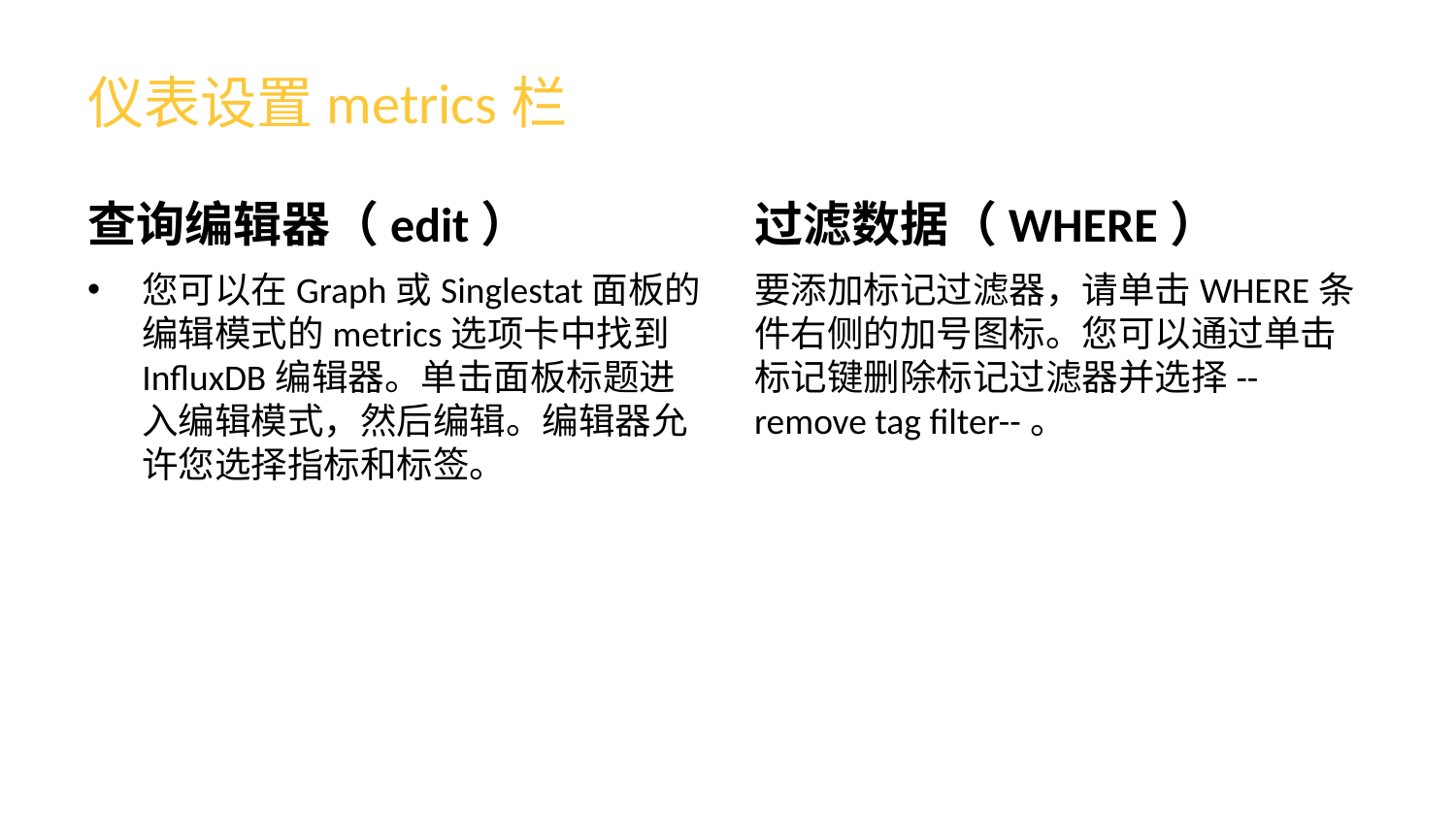

# 仪表设置metrics栏
查询编辑器（edit）
过滤数据（WHERE）
您可以在Graph或Singlestat面板的编辑模式的metrics选项卡中找到InfluxDB编辑器。单击面板标题进入编辑模式，然后编辑。编辑器允许您选择指标和标签。
要添加标记过滤器，请单击WHERE条件右侧的加号图标。您可以通过单击标记键删除标记过滤器并选择--remove tag filter--。